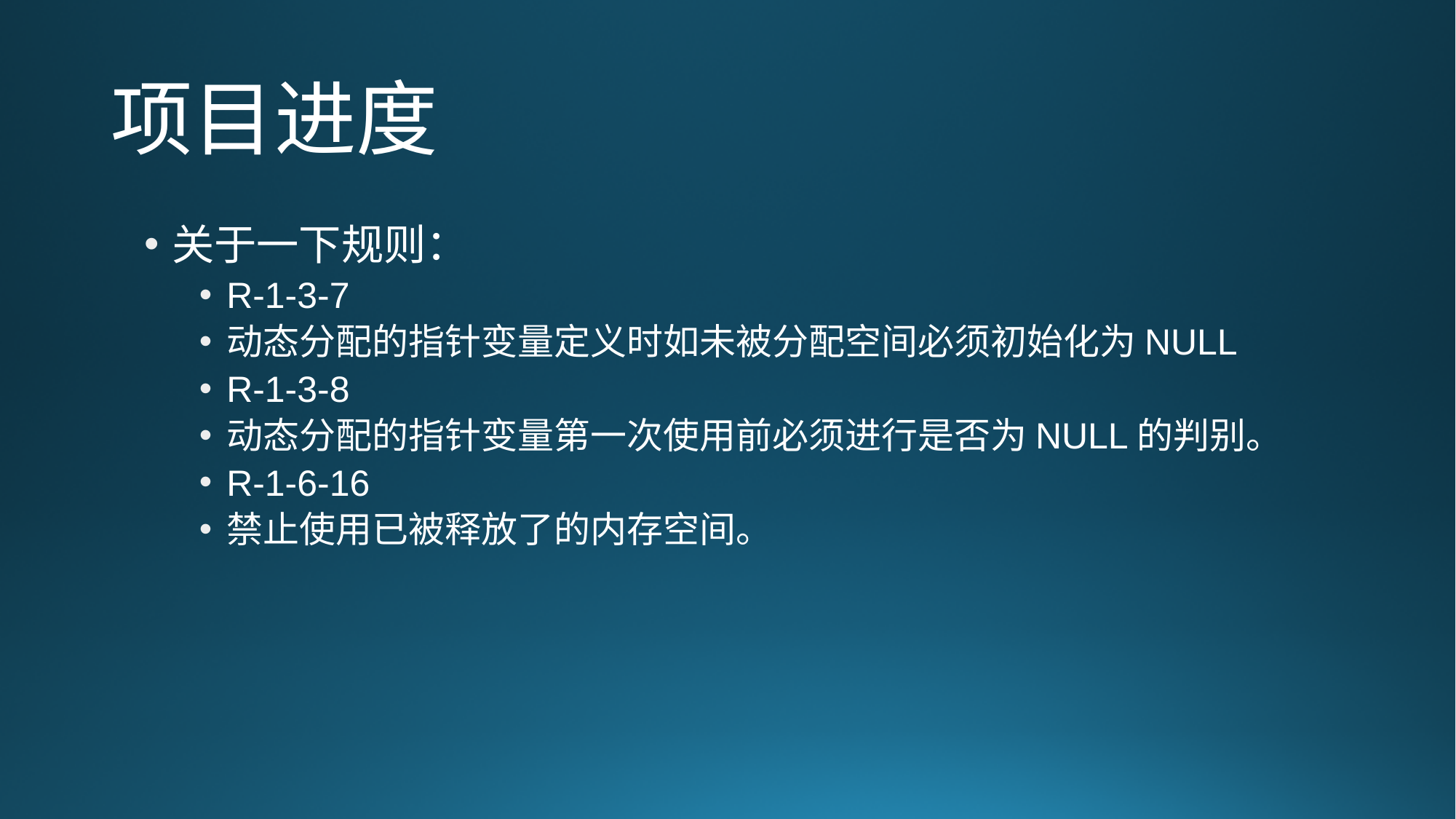

# 项目进度
关于一下规则：
R-1-3-7
动态分配的指针变量定义时如未被分配空间必须初始化为NULL
R-1-3-8
动态分配的指针变量第一次使用前必须进行是否为NULL的判别。
R-1-6-16
禁止使用已被释放了的内存空间。